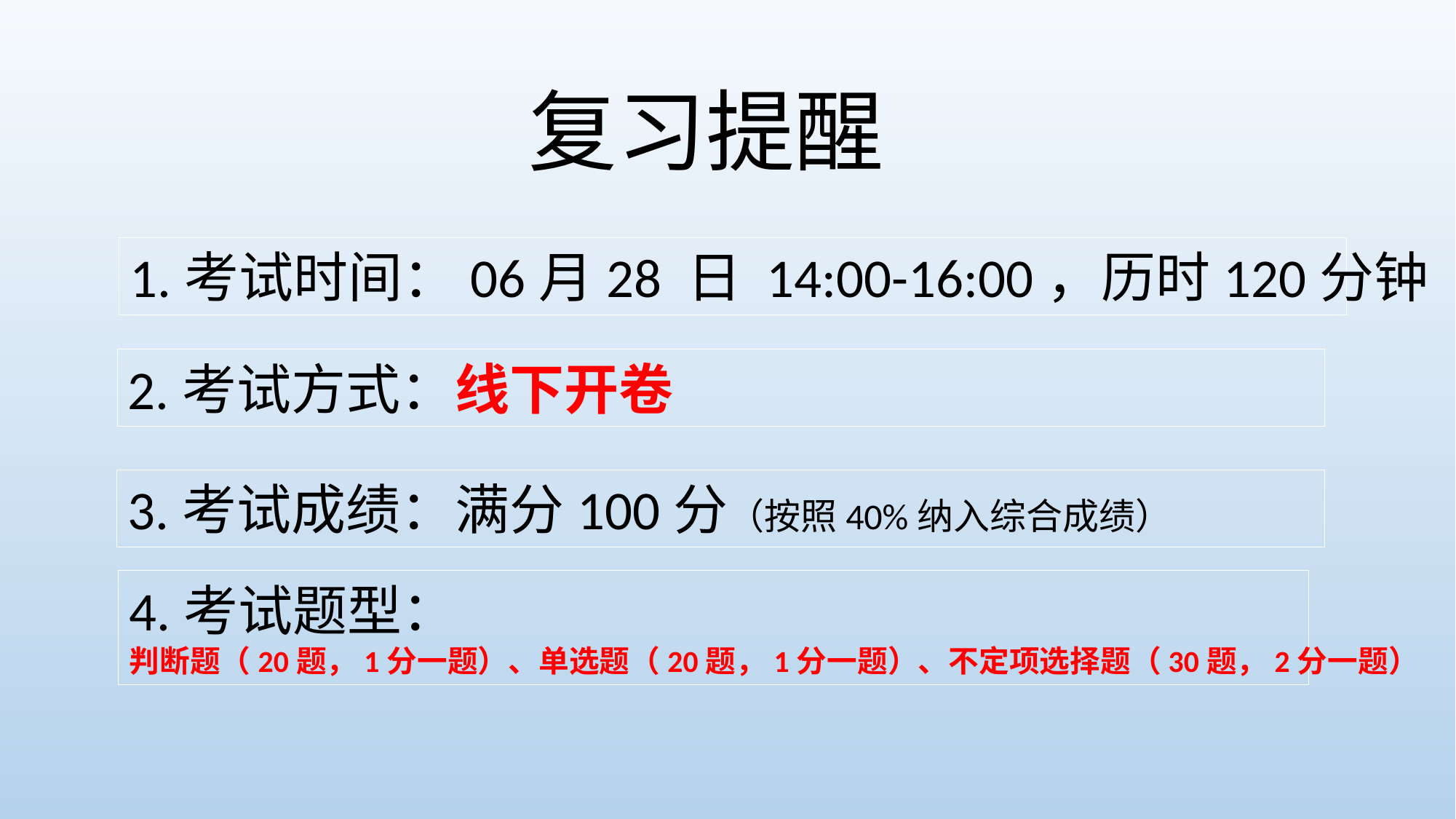

# 复习提醒
1.考试时间：06月28 日 14:00-16:00，历时120分钟
2.考试方式：线下开卷
3.考试成绩：满分100分（按照40%纳入综合成绩）
4.考试题型：
判断题（20题，1分一题）、单选题（20题，1分一题）、不定项选择题（30题，2分一题）